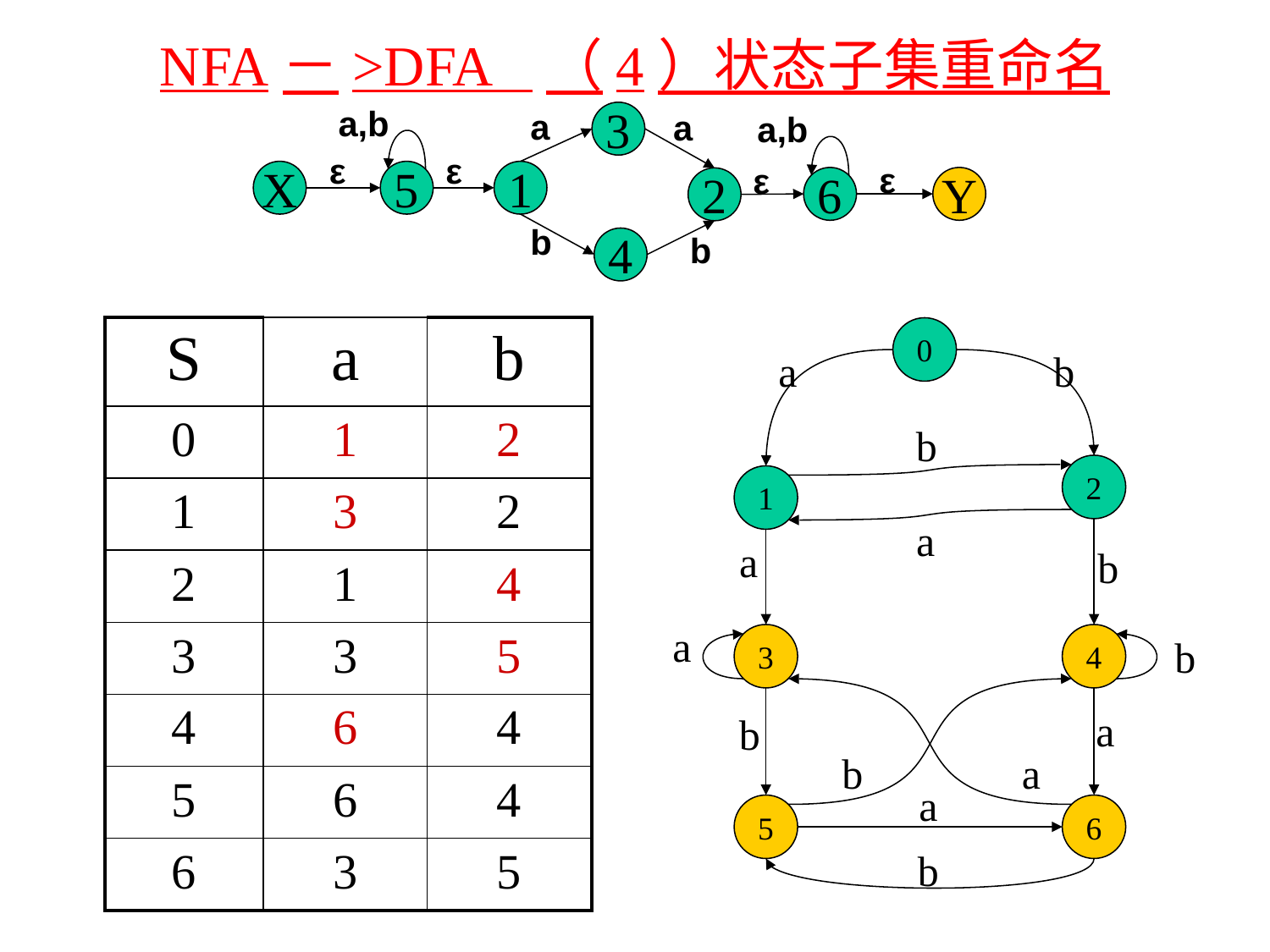

# NFA－>DFA   （4）状态子集重命名
a,b
a
a
a,b
3
ε
ε
ε
ε
X
5
1
6
Y
2
b
b
4
| S | a | b |
| --- | --- | --- |
| 0 | 1 | 2 |
| 1 | 3 | 2 |
| 2 | 1 | 4 |
| 3 | 3 | 5 |
| 4 | 6 | 4 |
| 5 | 6 | 4 |
| 6 | 3 | 5 |
0
a
b
b
2
1
a
a
b
a
3
4
b
a
b
b
a
a
5
6
b